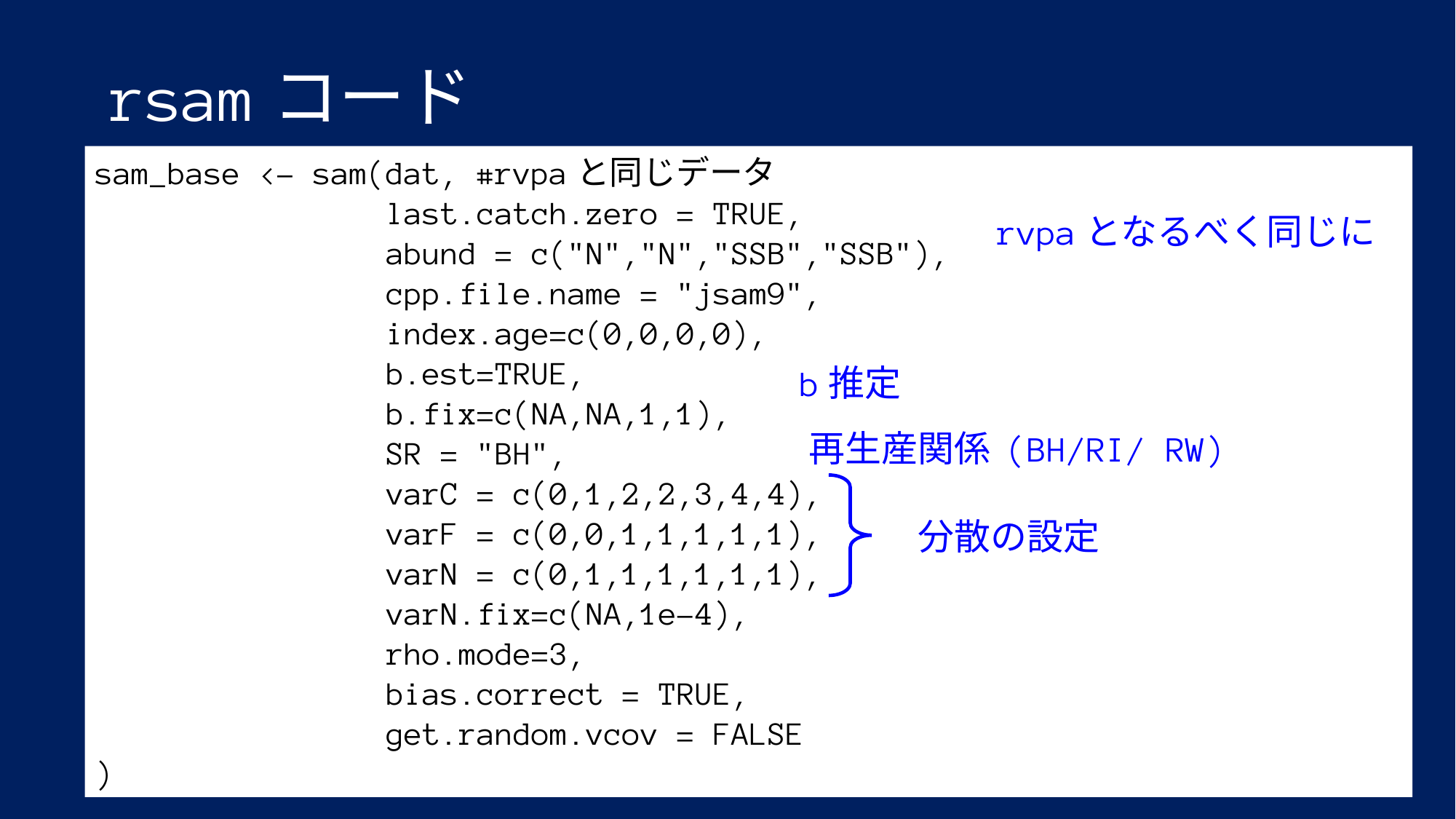

rsamコード
sam_base <- sam(dat, #rvpaと同じデータ
                last.catch.zero = TRUE,
                abund = c("N","N","SSB","SSB"),
                cpp.file.name = "jsam9",
                index.age=c(0,0,0,0),
                b.est=TRUE,
                b.fix=c(NA,NA,1,1),
                SR = "BH",
                varC = c(0,1,2,2,3,4,4),
                varF = c(0,0,1,1,1,1,1),
                varN = c(0,1,1,1,1,1,1),
                varN.fix=c(NA,1e-4),
                rho.mode=3,
                bias.correct = TRUE,
                get.random.vcov = FALSE
)
rvpaとなるべく同じに
b推定
再生産関係 (BH/RI/ RW)

分散の設定